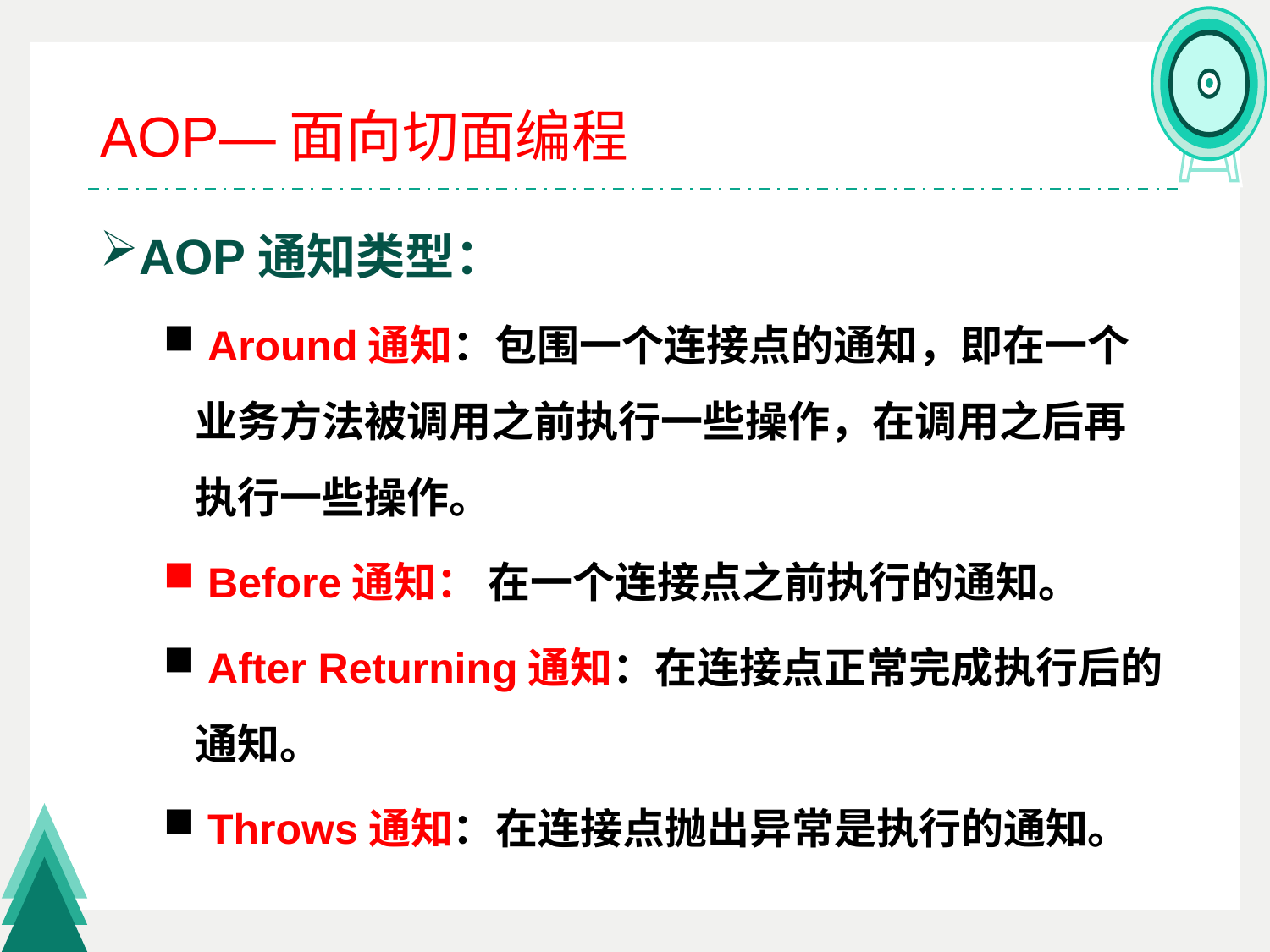

# AOP—面向切面编程
AOP通知类型：
 Around通知：包围一个连接点的通知，即在一个业务方法被调用之前执行一些操作，在调用之后再执行一些操作。
 Before通知： 在一个连接点之前执行的通知。
 After Returning通知：在连接点正常完成执行后的通知。
 Throws通知：在连接点抛出异常是执行的通知。